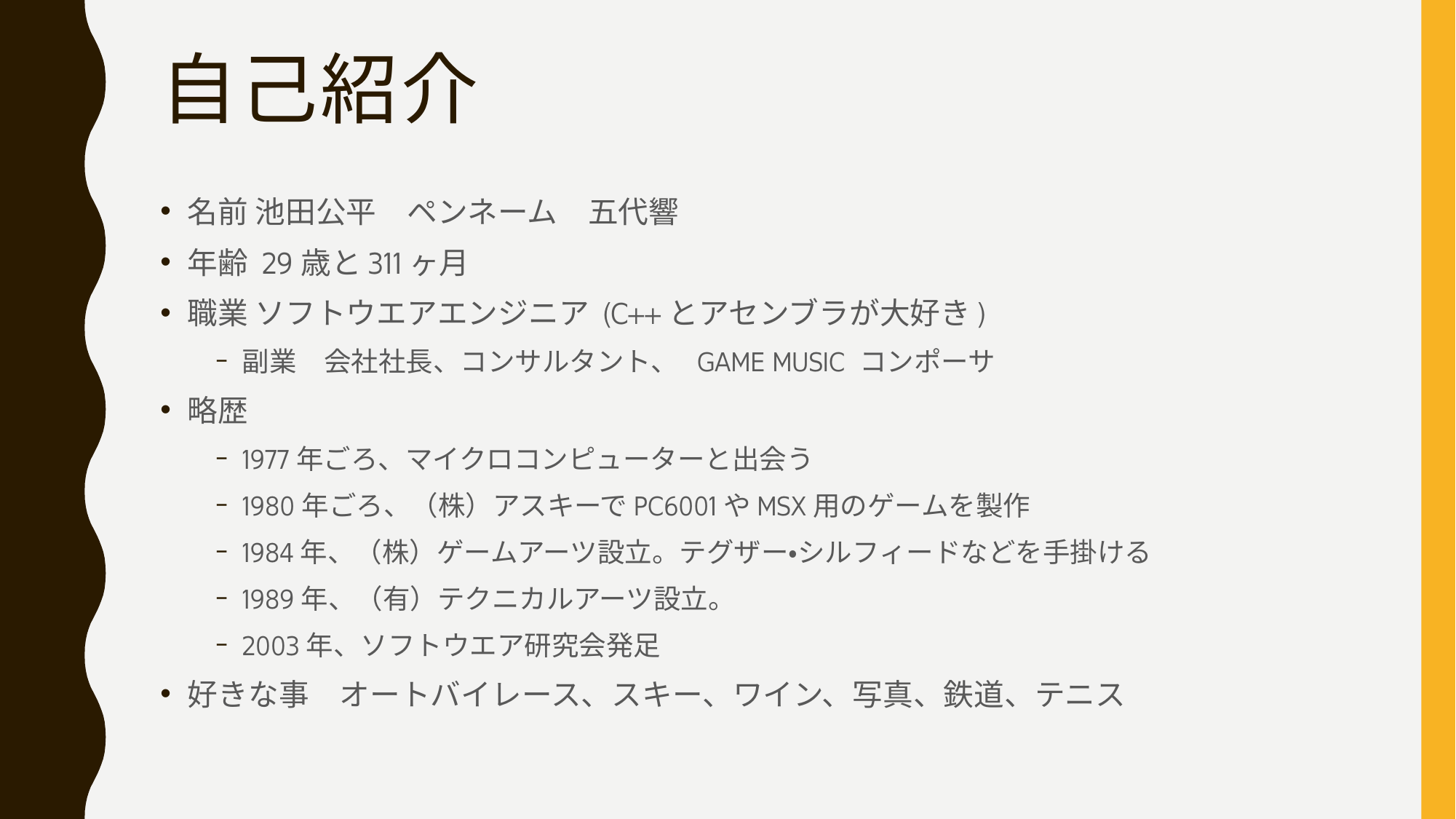

# 自己紹介
名前 池田公平　ペンネーム　五代響
年齢 29歳と311ヶ月
職業 ソフトウエアエンジニア (C++とアセンブラが大好き)
副業　会社社長、コンサルタント、  GAME MUSIC コンポーサ
略歴
1977年ごろ、マイクロコンピューターと出会う
1980年ごろ、（株）アスキーでPC6001やMSX用のゲームを製作
1984年、（株）ゲームアーツ設立。テグザー・シルフィードなどを手掛ける
1989年、（有）テクニカルアーツ設立。
2003年、ソフトウエア研究会発足
好きな事　オートバイレース、スキー、ワイン、写真、鉄道、テニス